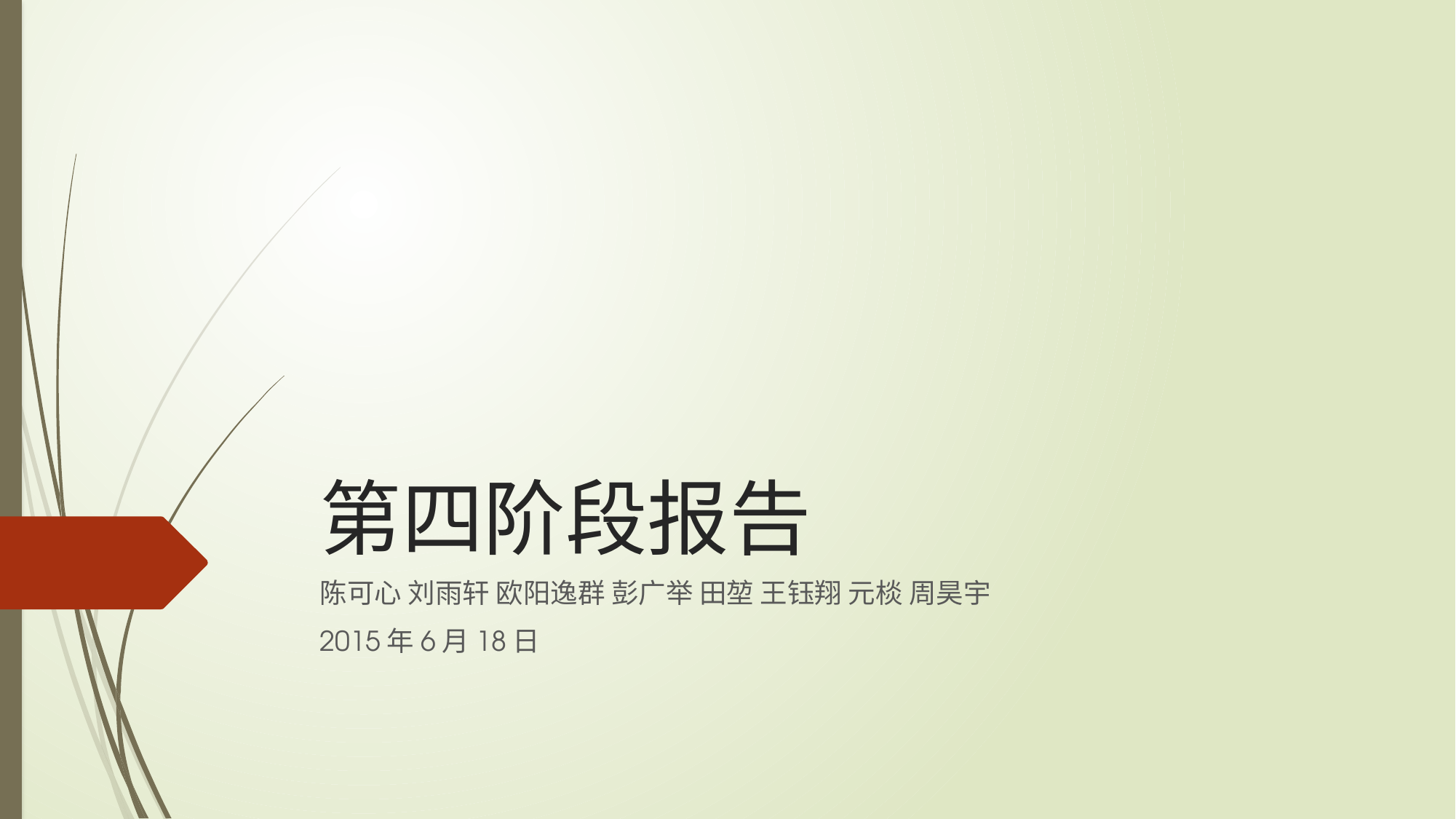

# 第四阶段报告
陈可心 刘雨轩 欧阳逸群 彭广举 田堃 王钰翔 元棪 周昊宇
2015年6月18日